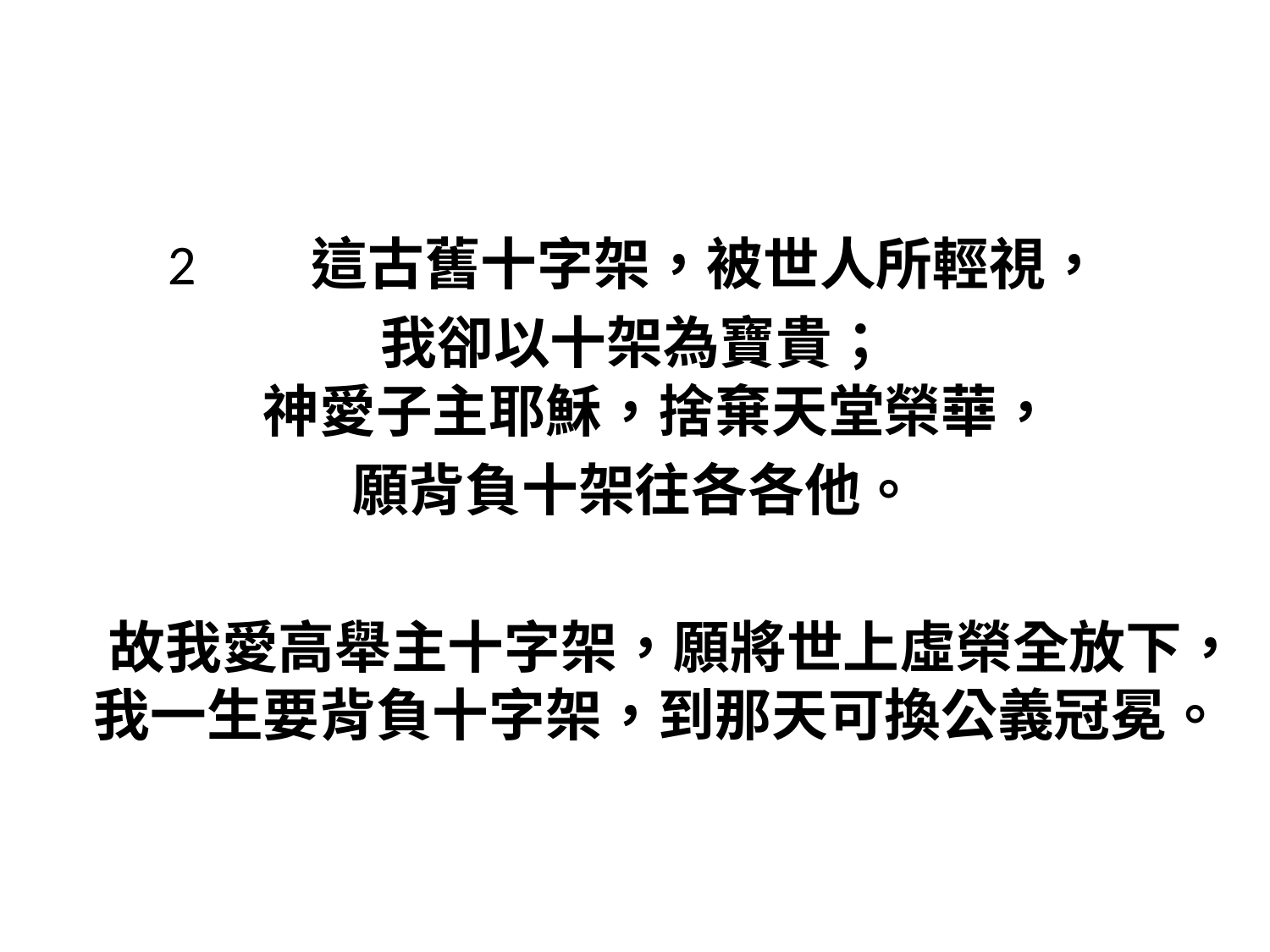

#
2        這古舊十字架，被世人所輕視，
我卻以十架為寶貴；
神愛子主耶穌，捨棄天堂榮華，
願背負十架往各各他。

     故我愛高舉主十字架，願將世上虛榮全放下，
我一生要背負十字架，到那天可換公義冠冕。